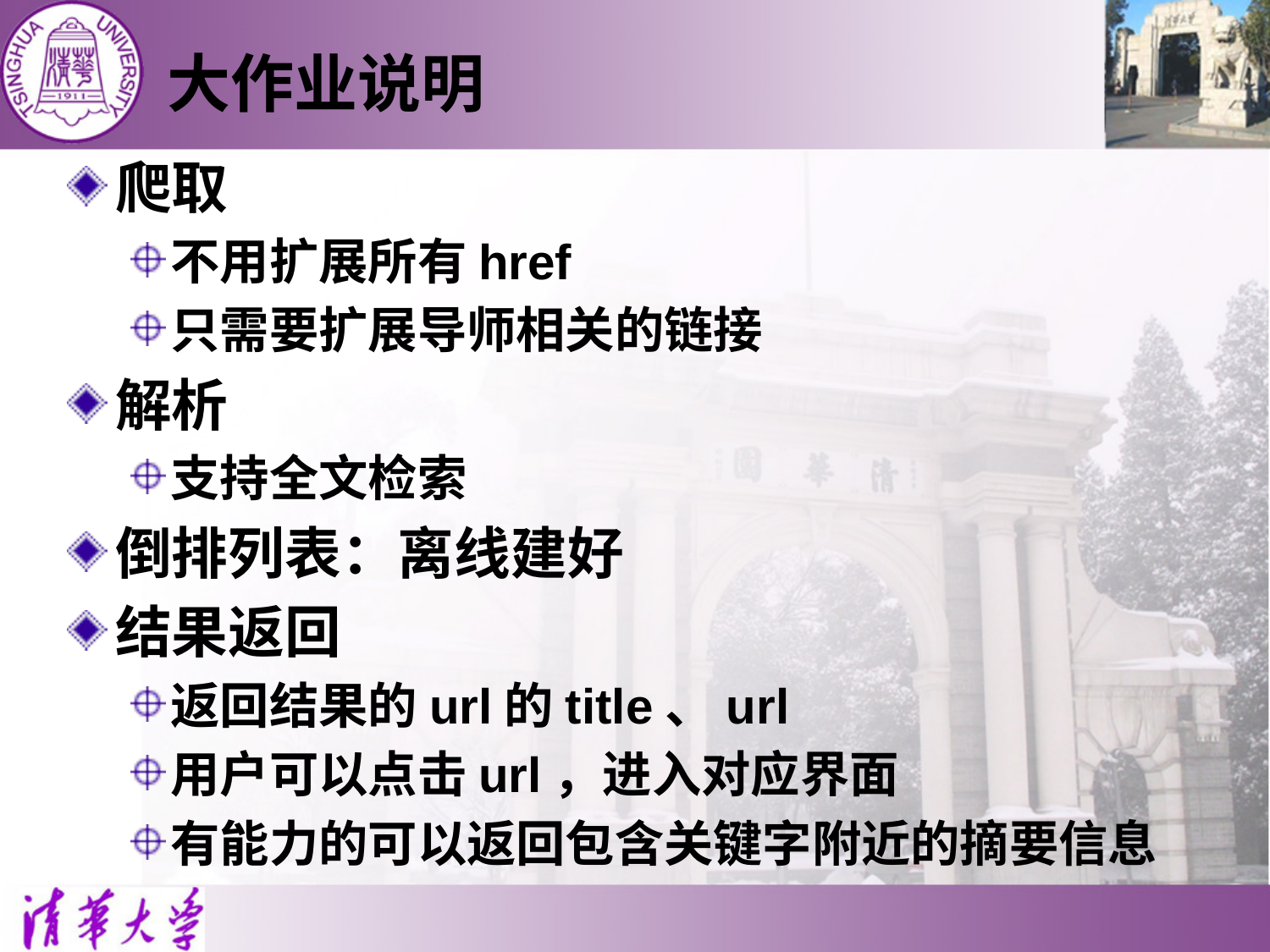

# 大作业说明
爬取
不用扩展所有href
只需要扩展导师相关的链接
解析
支持全文检索
倒排列表：离线建好
结果返回
返回结果的url的title、url
用户可以点击url，进入对应界面
有能力的可以返回包含关键字附近的摘要信息